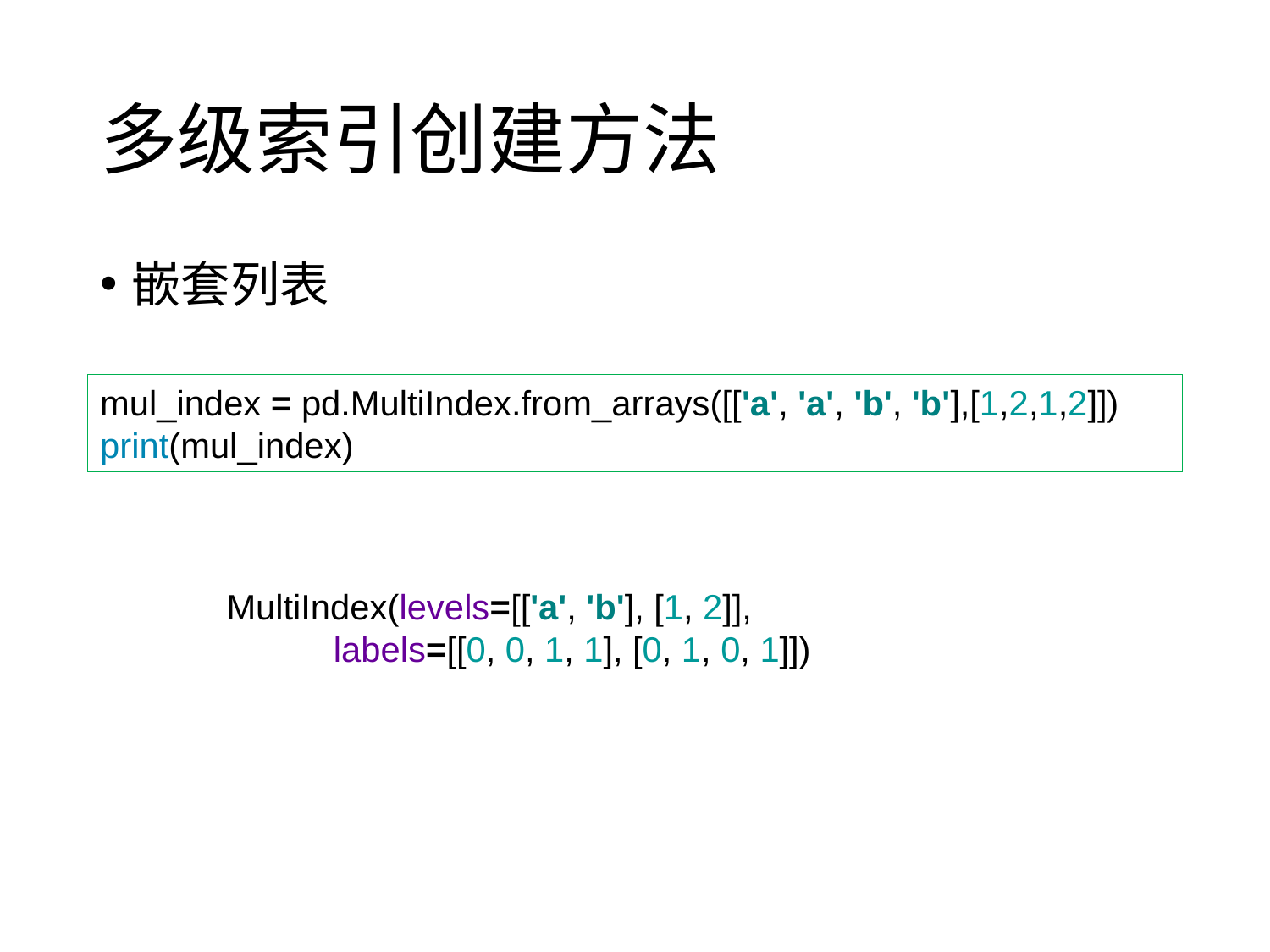

# 多级索引创建方法
嵌套列表
mul_index = pd.MultiIndex.from_arrays([['a', 'a', 'b', 'b'],[1,2,1,2]])
print(mul_index)
MultiIndex(levels=[['a', 'b'], [1, 2]],
           labels=[[0, 0, 1, 1], [0, 1, 0, 1]])
57